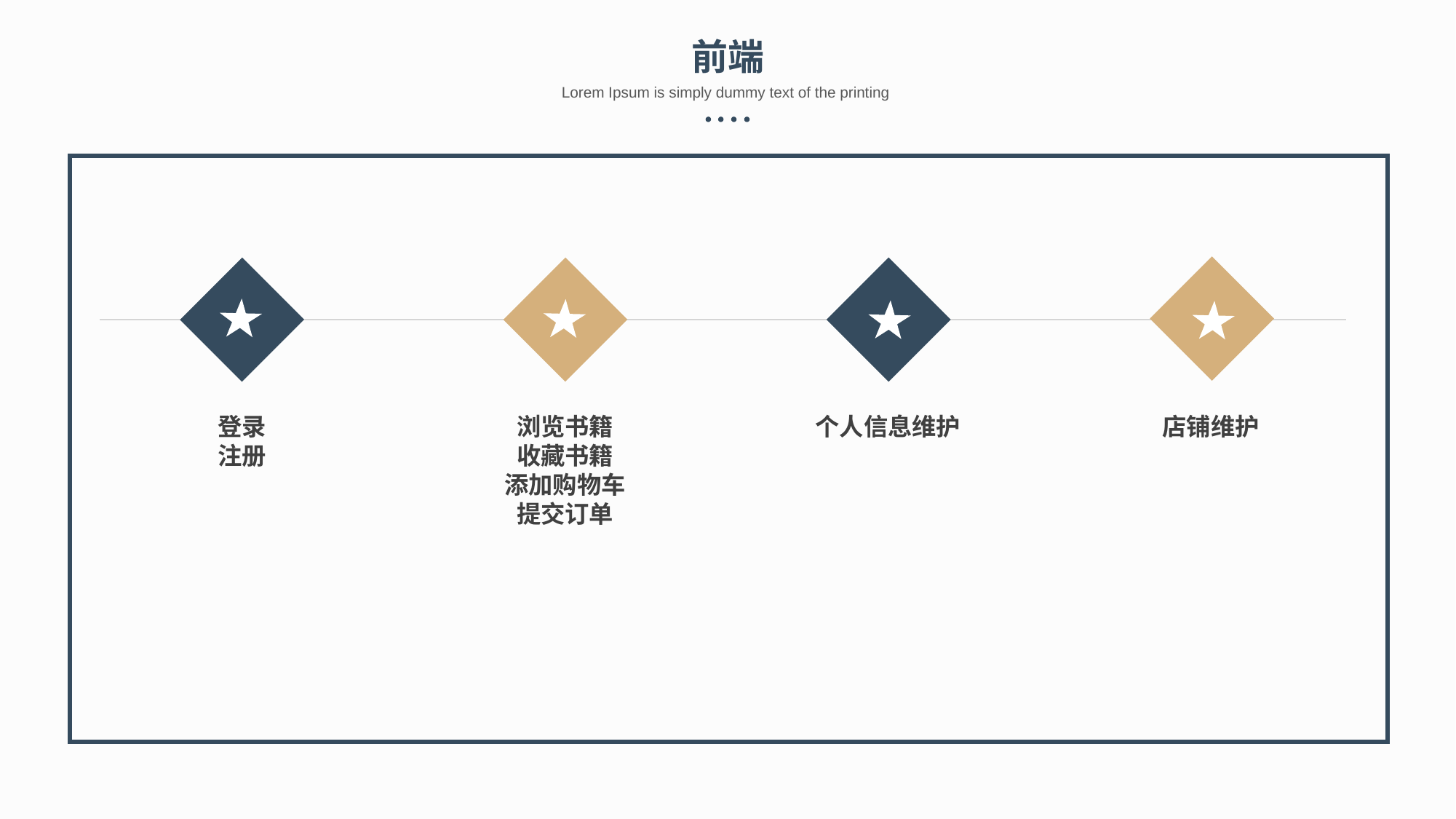

前端
Lorem Ipsum is simply dummy text of the printing

登录
注册
浏览书籍
收藏书籍
添加购物车
提交订单
个人信息维护
店铺维护